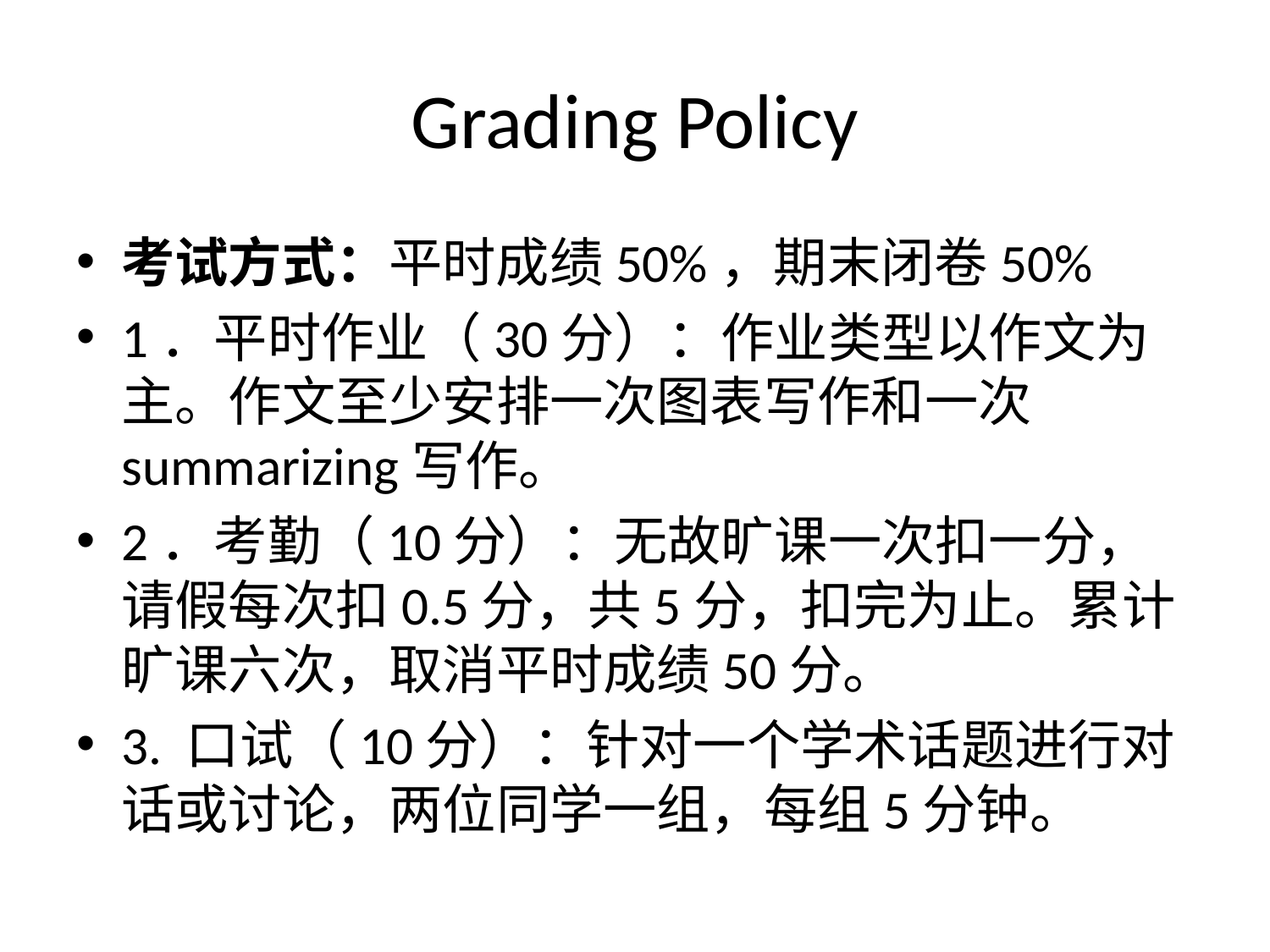

# Grading Policy
考试方式：平时成绩50%，期末闭卷50%
1．平时作业（30分）：作业类型以作文为主。作文至少安排一次图表写作和一次summarizing写作。
2．考勤（10分）：无故旷课一次扣一分，请假每次扣0.5分，共5分，扣完为止。累计旷课六次，取消平时成绩50分。
3. 口试（10分）：针对一个学术话题进行对话或讨论，两位同学一组，每组5分钟。